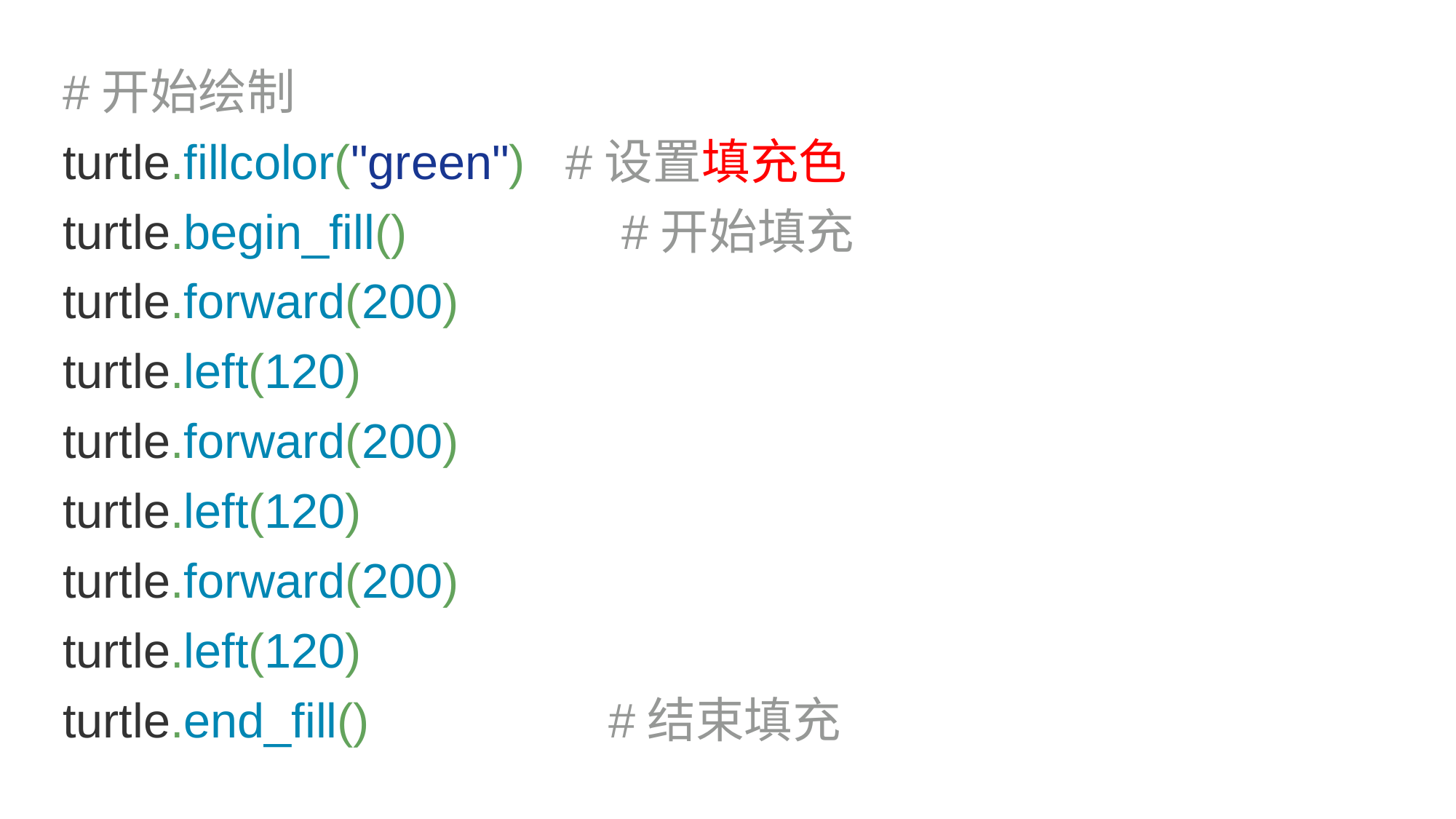

#开始绘制
turtle.fillcolor("green")   #设置填充色
turtle.begin_fill()         	 #开始填充
turtle.forward(200)
turtle.left(120)
turtle.forward(200)
turtle.left(120)
turtle.forward(200)
turtle.left(120)
turtle.end_fill()           	#结束填充